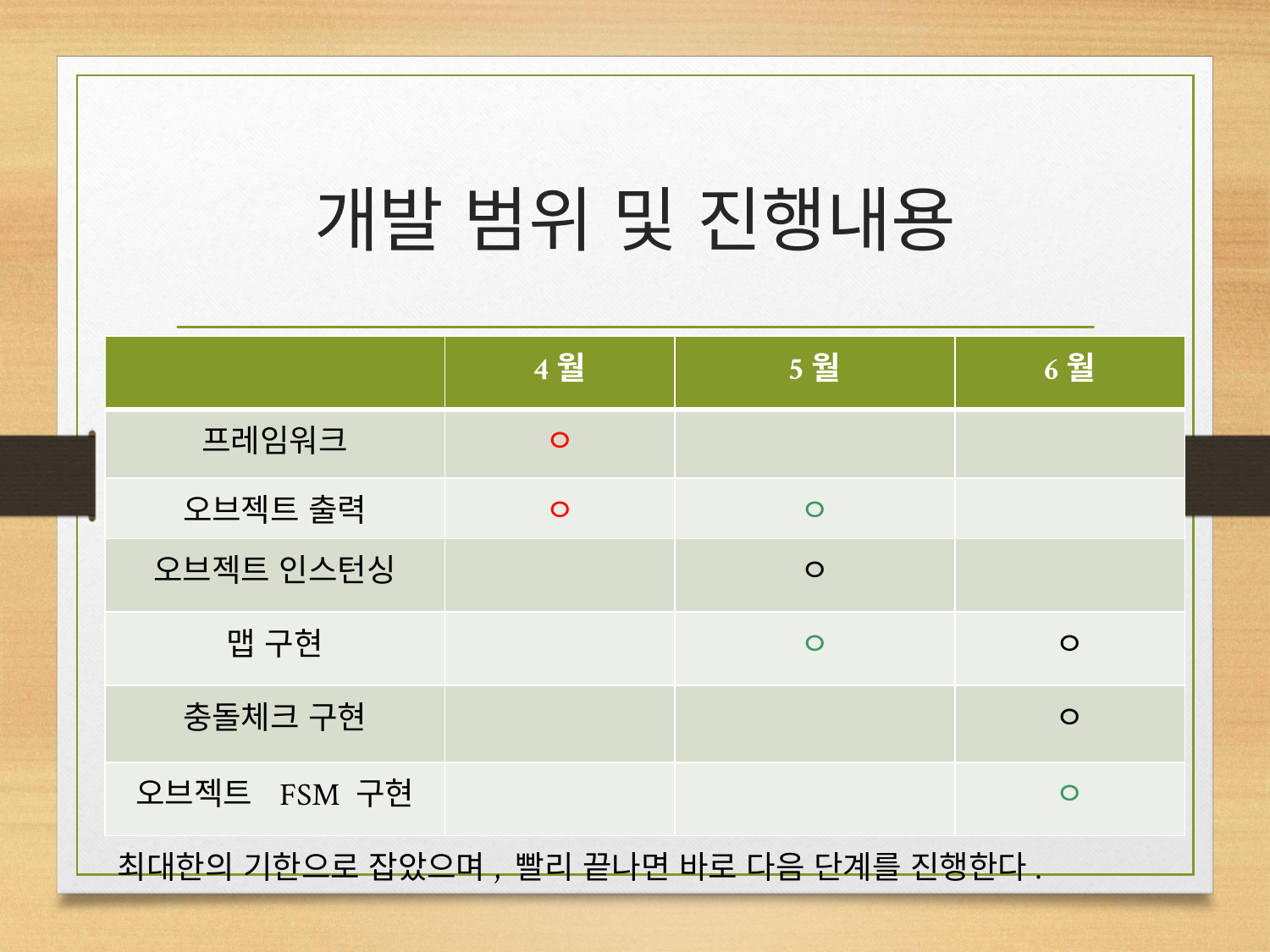

# 개발 범위 및 진행내용
|  | 4월 | 5월 | 6월 |
| --- | --- | --- | --- |
| 프레임워크 | ㅇ |  |  |
| 오브젝트 출력 | ㅇ | ㅇ |  |
| 오브젝트 인스턴싱 |  | ㅇ |  |
| 맵 구현 |  | ㅇ | ㅇ |
| 충돌체크 구현 |  |  | ㅇ |
| 오브젝트 FSM 구현 |  |  | ㅇ |
최대한의 기한으로 잡았으며, 빨리 끝나면 바로 다음 단계를 진행한다.